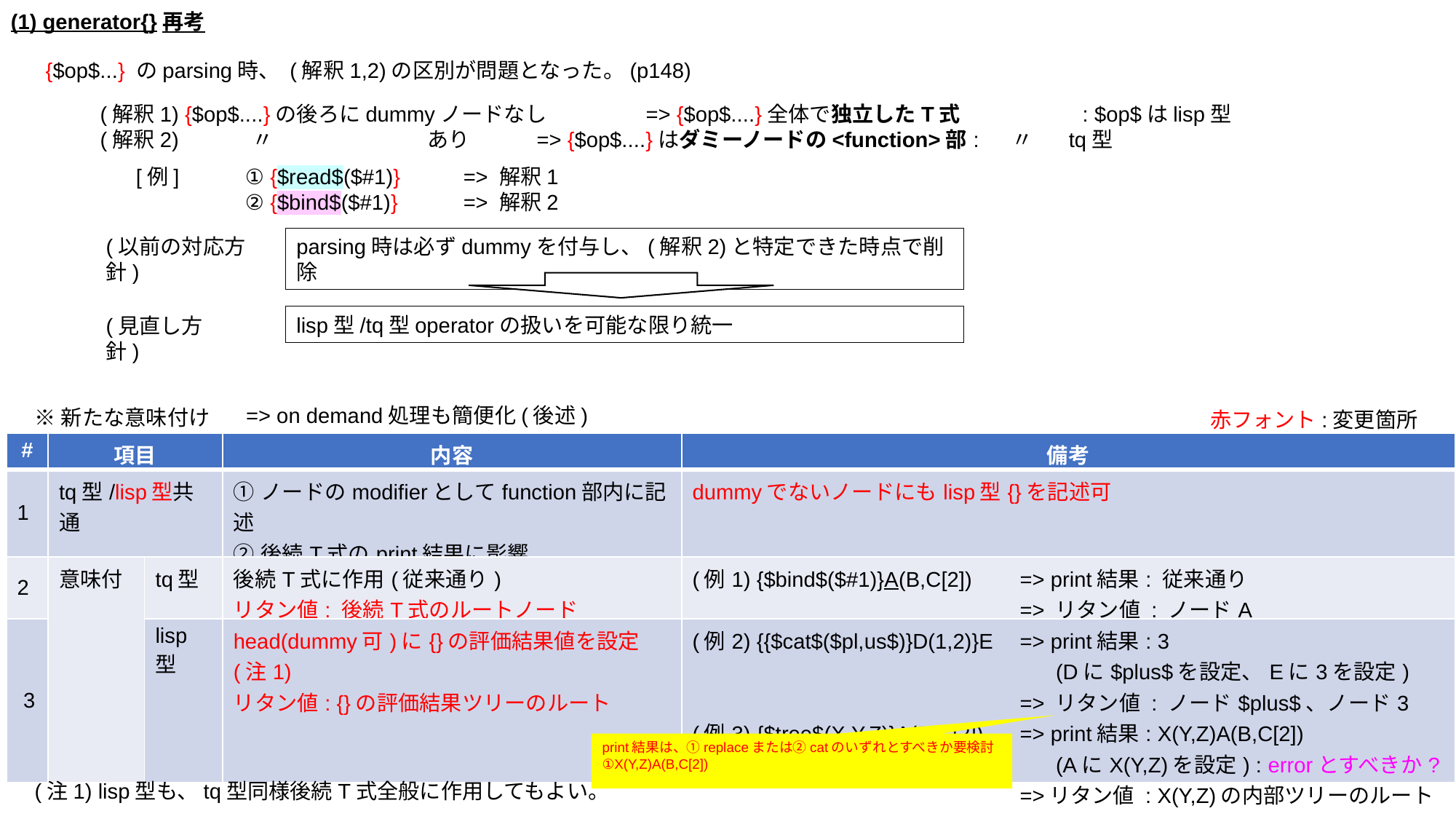

(1) generator{}再考
{$op$...} のparsing時、 (解釈1,2)の区別が問題となった。(p148)
(解釈1) {$op$....}の後ろにdummyノードなし	=> {$op$....}全体で独立したT式		: $op$はlisp型
(解釈2)	　　〃		あり	=> {$op$....}はダミーノードの<function>部	: 　〃　  tq型
[例]	① {$read$($#1)}	=> 解釈1
	② {$bind$($#1)}	=> 解釈2
parsing時は必ずdummyを付与し、(解釈2)と特定できた時点で削除
(以前の対応方針)

lisp型/tq型operatorの扱いを可能な限り統一
(見直し方針)
=> on demand処理も簡便化(後述)
※新たな意味付け
赤フォント:変更箇所
| # | 項目 |  | 内容 | 備考 |
| --- | --- | --- | --- | --- |
| 1 | tq型/lisp型共通 |  | ①ノードのmodifierとしてfunction部内に記述 ②後続T式のprint結果に影響 | dummyでないノードにもlisp型{}を記述可 |
| 2 | 意味付 | tq型 | 後続T式に作用(従来通り) リタン値: 後続T式のルートノード | (例1) {$bind$($#1)}A(B,C[2]) => print結果: 従来通り => リタン値 : ノードA |
| 3 |  | lisp型 | head(dummy可)に{}の評価結果値を設定(注1) リタン値: {}の評価結果ツリーのルート | (例2) {{$cat$($pl,us$)}D(1,2)}E => print結果: 3 (Dに$plus$を設定、Eに3を設定) => リタン値 : ノード$plus$、ノード3 (例3) {$tree$(X,Y,Z)}A(B,C[2]) => print結果: X(Y,Z)A(B,C[2]) (AにX(Y,Z)を設定) : errorとすべきか? =>リタン値 : X(Y,Z)の内部ツリーのルート |
print結果は、①replaceまたは②catのいずれとすべきか要検討
①X(Y,Z)A(B,C[2])

(注1) lisp型も、tq型同様後続T式全般に作用してもよい。